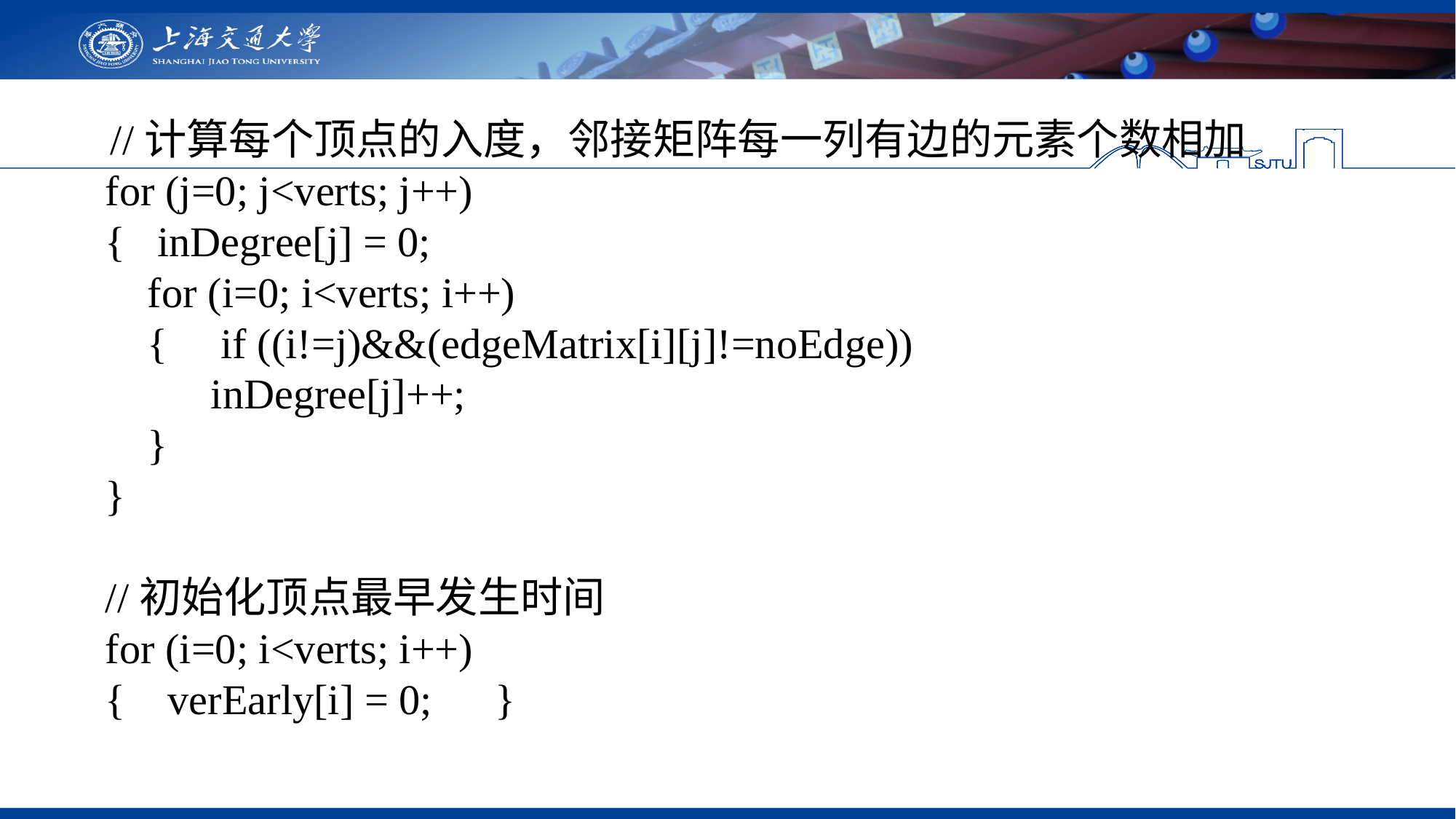

//计算每个顶点的入度，邻接矩阵每一列有边的元素个数相加
    for (j=0; j<verts; j++)
    {   inDegree[j] = 0;
        for (i=0; i<verts; i++)
        {     if ((i!=j)&&(edgeMatrix[i][j]!=noEdge))
              inDegree[j]++;
        }
    }

    //初始化顶点最早发生时间
    for (i=0; i<verts; i++)
    {    verEarly[i] = 0;      }